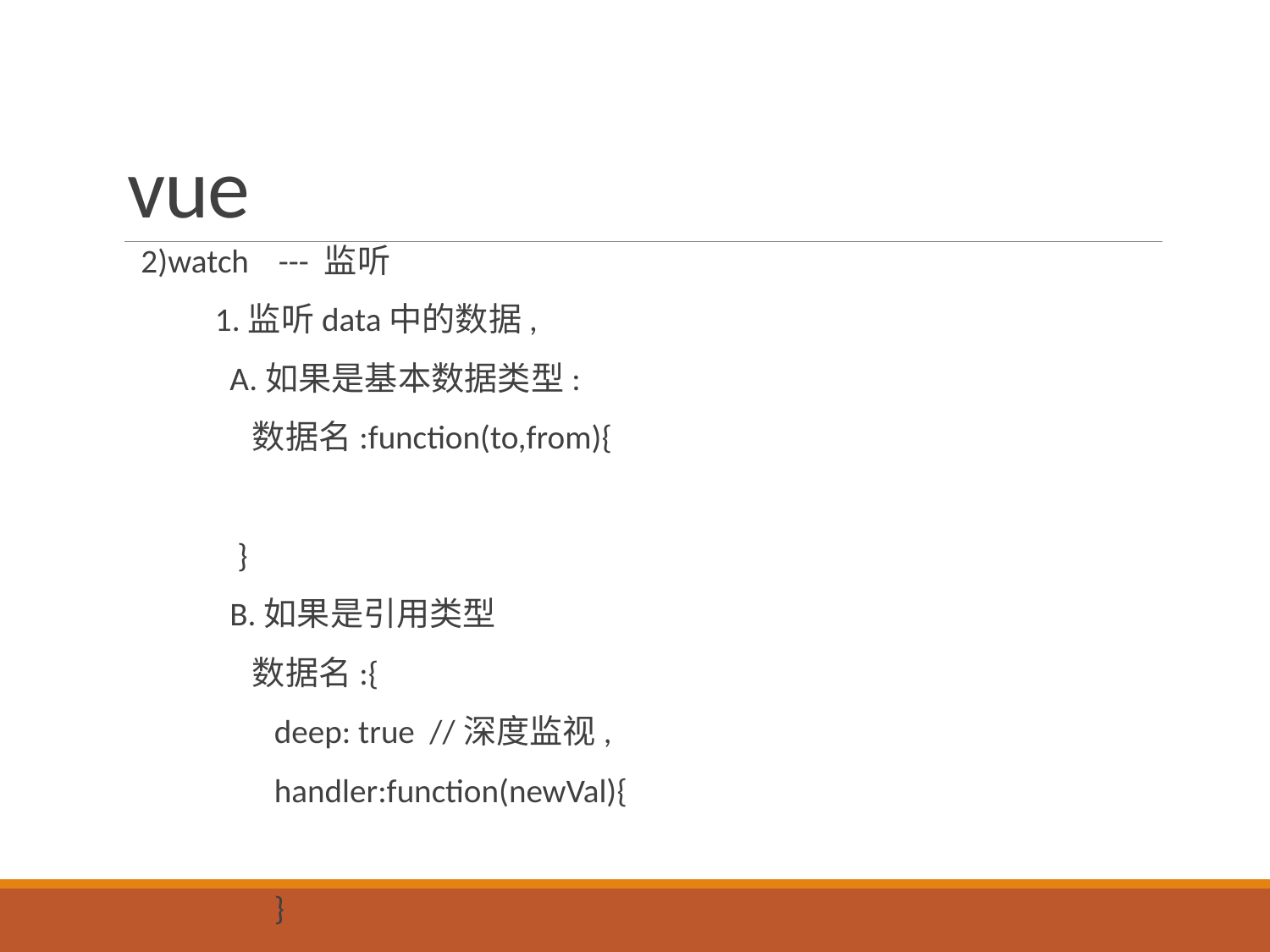

# vue
  2)watch    --- 监听
            1.监听data中的数据,
              A.如果是基本数据类型:
                数据名:function(to,from){

               }
              B.如果是引用类型
                数据名:{
                    deep: true  //深度监视,
                    handler:function(newVal){

                    }
                }